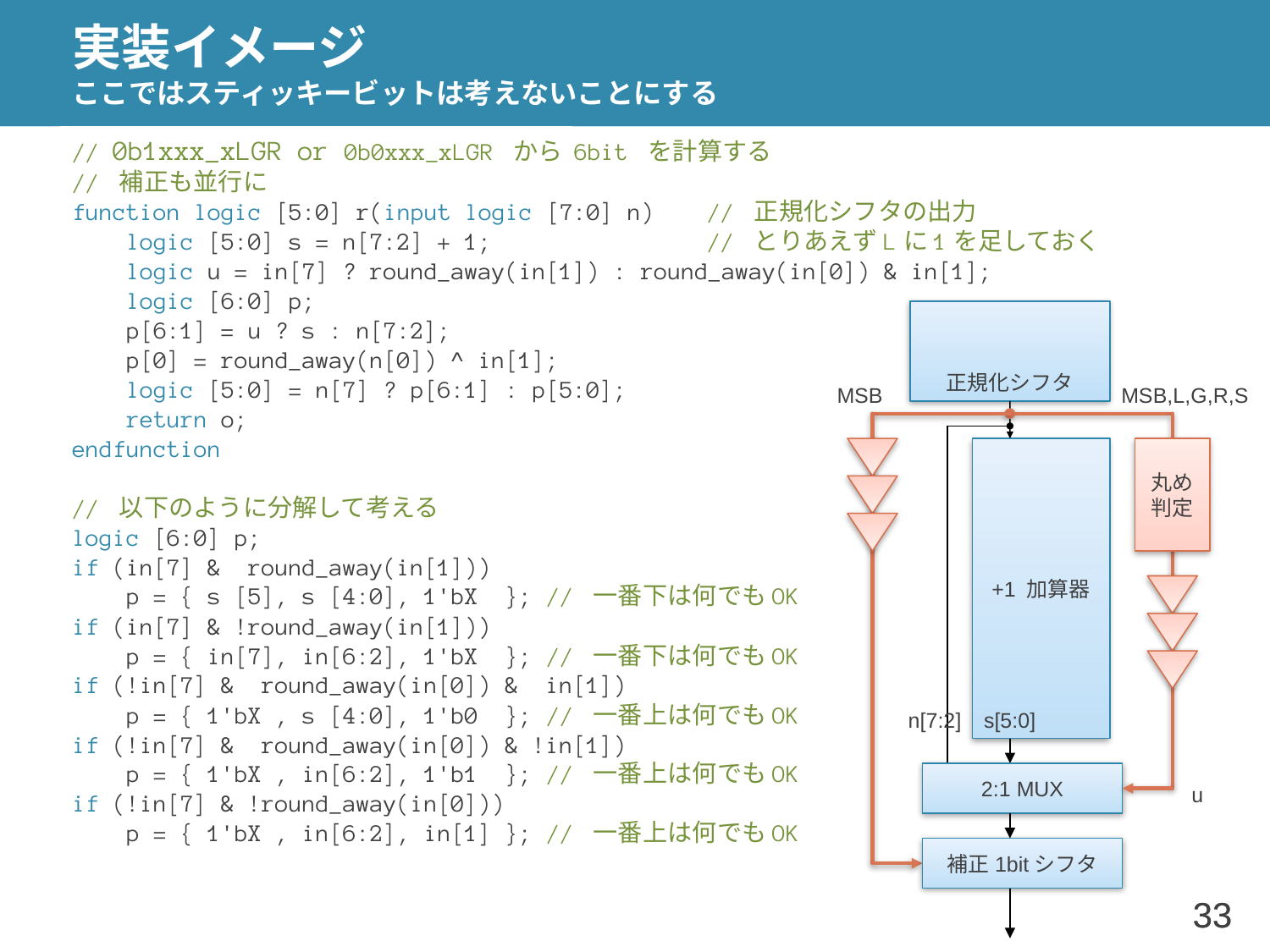

# 実装イメージ ここではスティッキービットは考えないことにする
// 0b1xxx_xLGR or 0b0xxx_xLGR から 6bit を計算する
// 補正も並行に
function logic [5:0] r(input logic [7:0] n)	// 正規化シフタの出力
    logic [5:0] s = n[7:2] + 1; 		// とりあえずLに1を足しておく
    logic u = in[7] ? round_away(in[1]) : round_away(in[0]) & in[1];
    logic [6:0] p;
    p[6:1] = u ? s : n[7:2];
    p[0] = round_away(n[0]) ^ in[1];
    logic [5:0] = n[7] ? p[6:1] : p[5:0];
    return o;
endfunction

// 以下のように分解して考える
logic [6:0] p;
if (in[7] &  round_away(in[1]))
    p = { s [5], s [4:0], 1'bX  }; // 一番下は何でもOK
if (in[7] & !round_away(in[1]))
    p = { in[7], in[6:2], 1'bX  }; // 一番下は何でもOK
if (!in[7] &  round_away(in[0]) &  in[1])
    p = { 1'bX , s [4:0], 1'b0  }; // 一番上は何でもOK
if (!in[7] &  round_away(in[0]) & !in[1])
    p = { 1'bX , in[6:2], 1'b1  }; // 一番上は何でもOK
if (!in[7] & !round_away(in[0]))
    p = { 1'bX , in[6:2], in[1] }; // 一番上は何でもOK

正規化シフタ
MSB
MSB,L,G,R,S

+1 加算器
丸め
判定

n[7:2]
s[5:0]
2:1 MUX
u
補正1bitシフタ